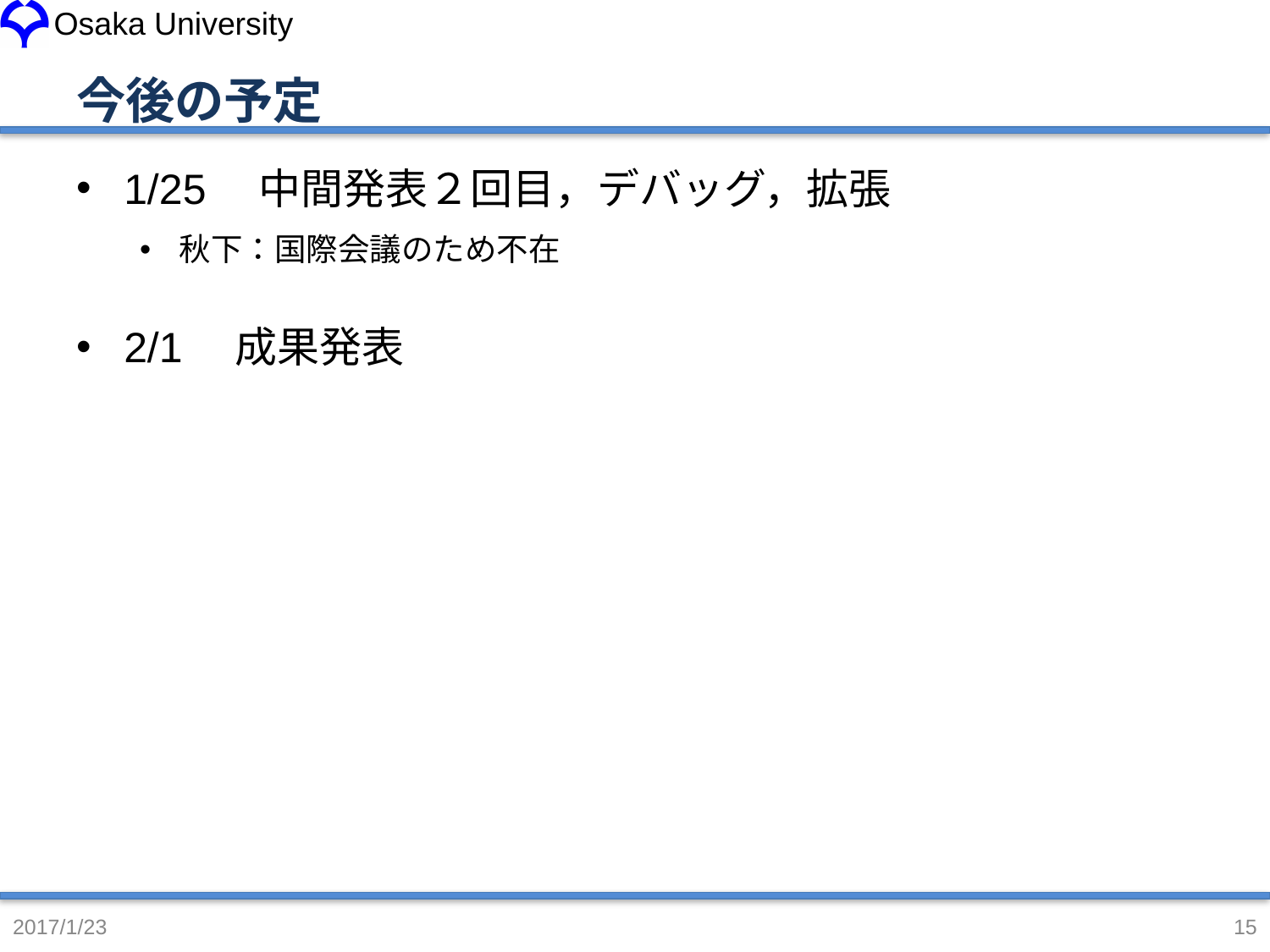

# 今後の予定
1/25　中間発表２回目，デバッグ，拡張
秋下：国際会議のため不在

2/1　成果発表
2017/1/23
15